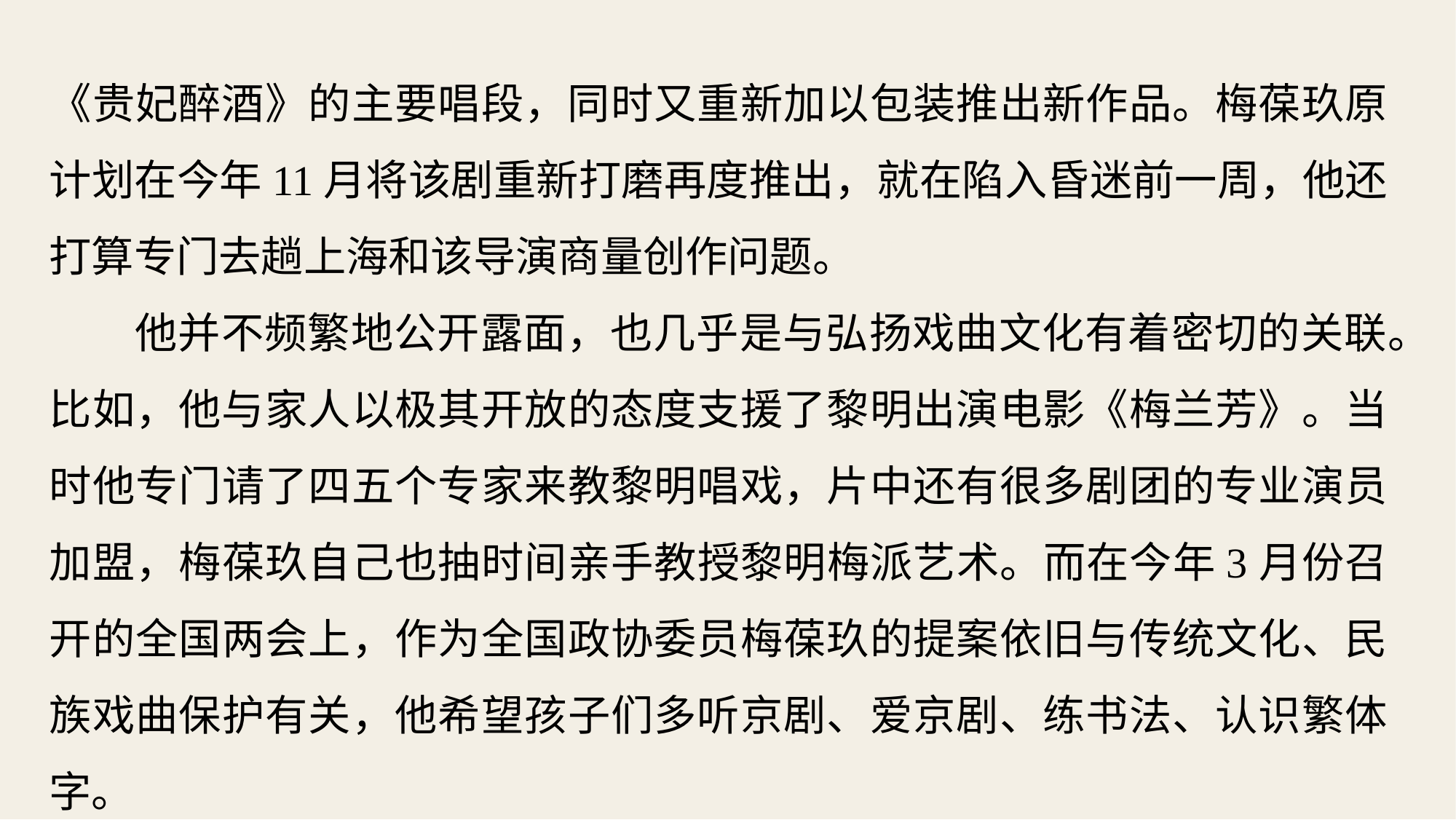

《贵妃醉酒》的主要唱段，同时又重新加以包装推出新作品。梅葆玖原计划在今年11月将该剧重新打磨再度推出，就在陷入昏迷前一周，他还打算专门去趟上海和该导演商量创作问题。
他并不频繁地公开露面，也几乎是与弘扬戏曲文化有着密切的关联。比如，他与家人以极其开放的态度支援了黎明出演电影《梅兰芳》。当时他专门请了四五个专家来教黎明唱戏，片中还有很多剧团的专业演员加盟，梅葆玖自己也抽时间亲手教授黎明梅派艺术。而在今年3月份召开的全国两会上，作为全国政协委员梅葆玖的提案依旧与传统文化、民族戏曲保护有关，他希望孩子们多听京剧、爱京剧、练书法、认识繁体字。